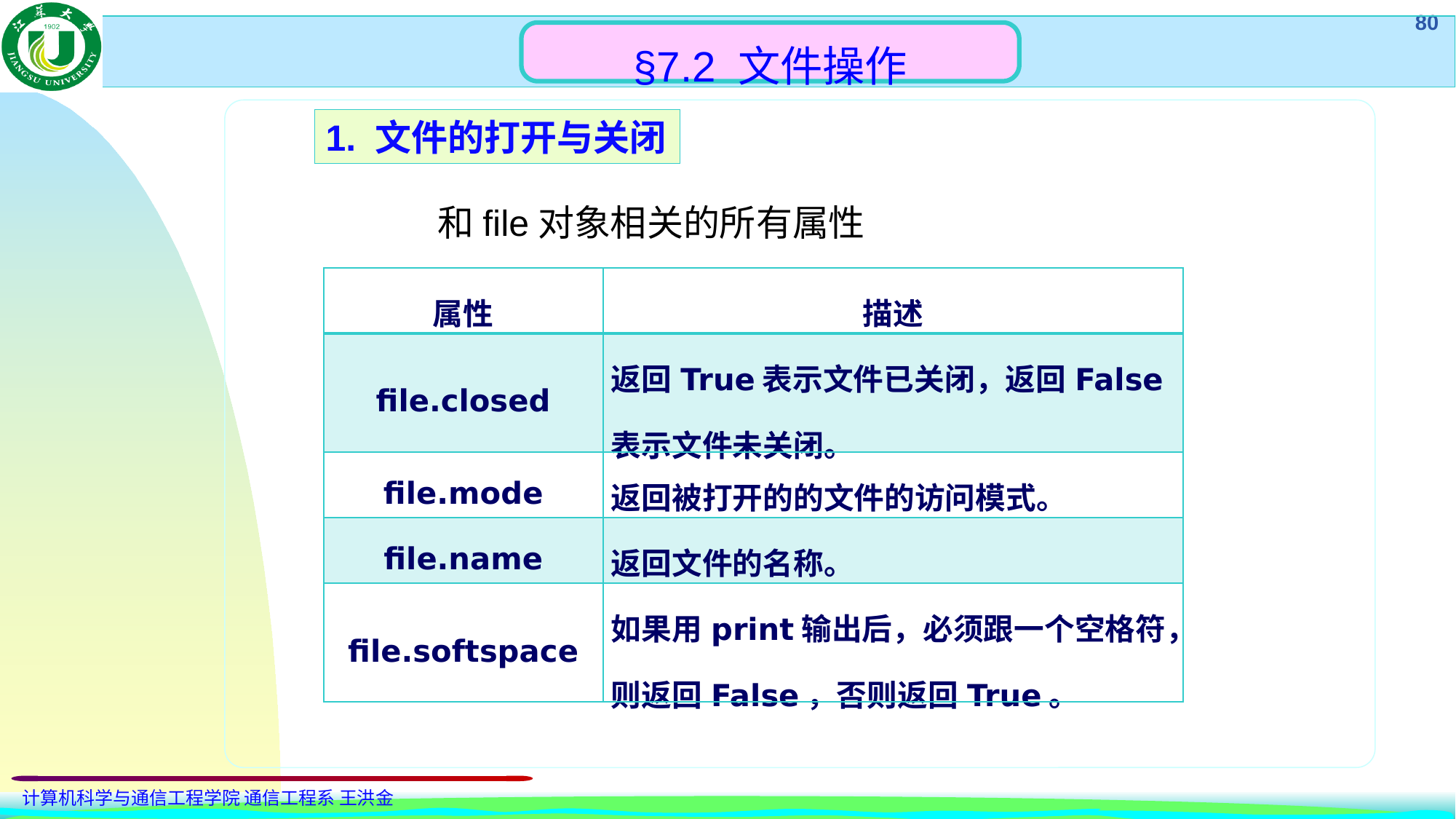

§7.2 文件操作
1. 文件的打开与关闭
和file对象相关的所有属性
| 属性 | 描述 |
| --- | --- |
| file.closed | 返回True表示文件已关闭，返回False表示文件未关闭。 |
| file.mode | 返回被打开的的文件的访问模式。 |
| file.name | 返回文件的名称。 |
| file.softspace | 如果用print输出后，必须跟一个空格符，则返回False，否则返回True。 |